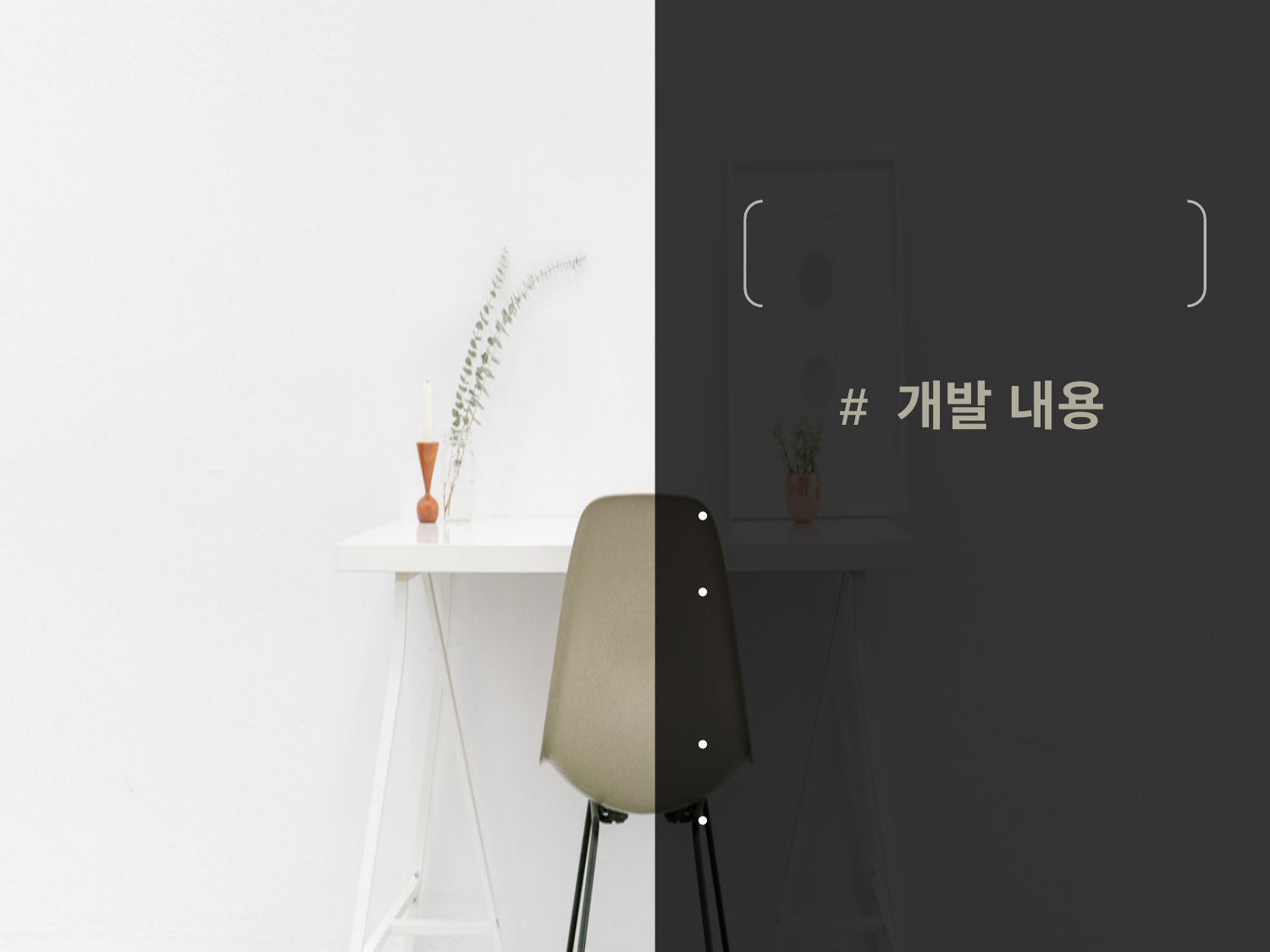

증강현실 가구배치 어플리케이션
# 개발 내용
공간의 수치를 AR ruler로 측정하기
측정된 수치에 맞는 가구 목록 불러오기
가구를 증강현실(AR)로 배치해보기
색상 수치를 입력 받거나 측정하여 그에 어울리는 가구 추천 받고 배치해보기
찜 목록으로 가구들과 URL 확인 가능